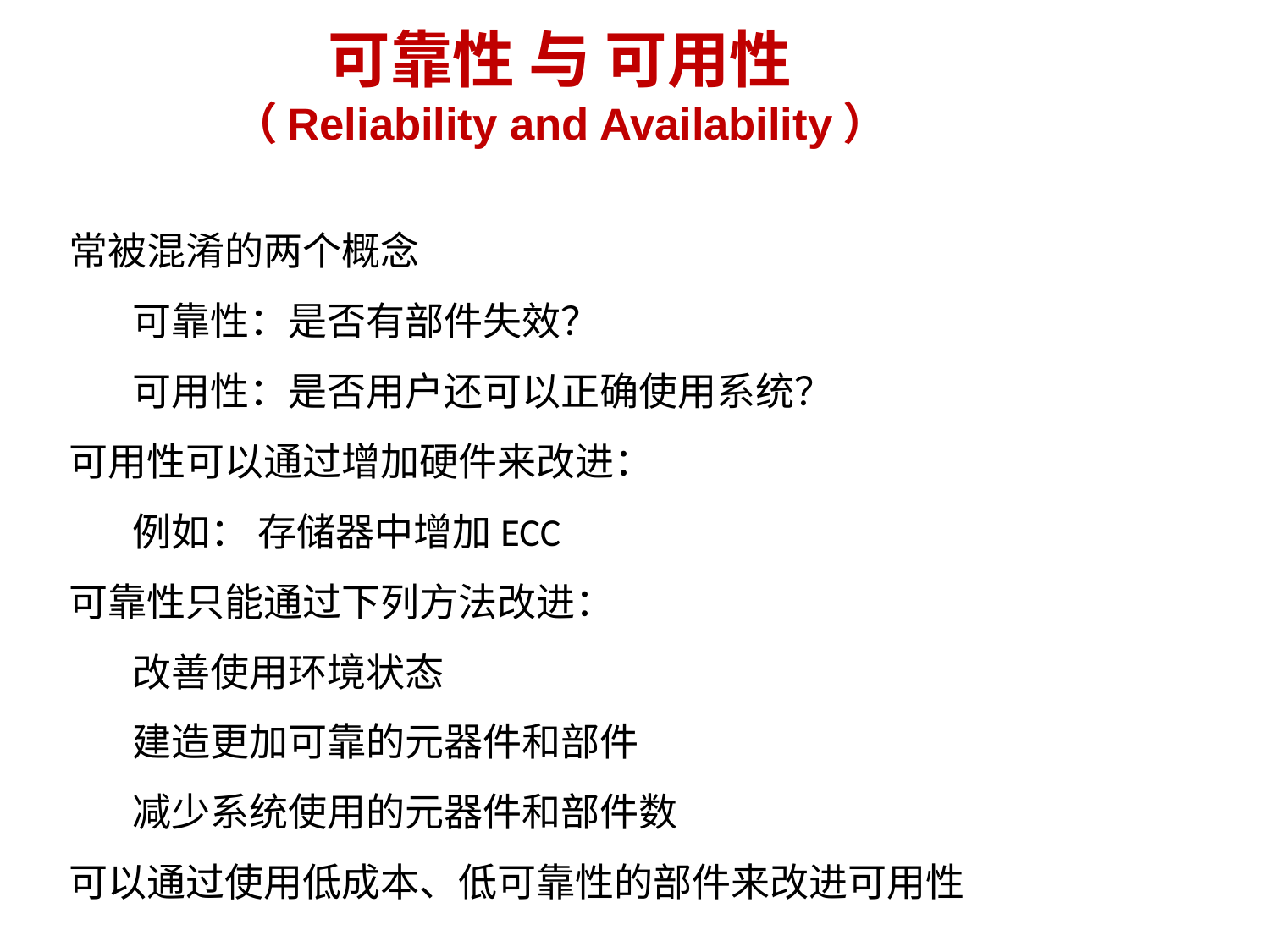

# 可靠性 与 可用性 （Reliability and Availability）
常被混淆的两个概念
可靠性：是否有部件失效？
可用性：是否用户还可以正确使用系统？
可用性可以通过增加硬件来改进：
例如： 存储器中增加ECC
可靠性只能通过下列方法改进：
改善使用环境状态
建造更加可靠的元器件和部件
减少系统使用的元器件和部件数
可以通过使用低成本、低可靠性的部件来改进可用性